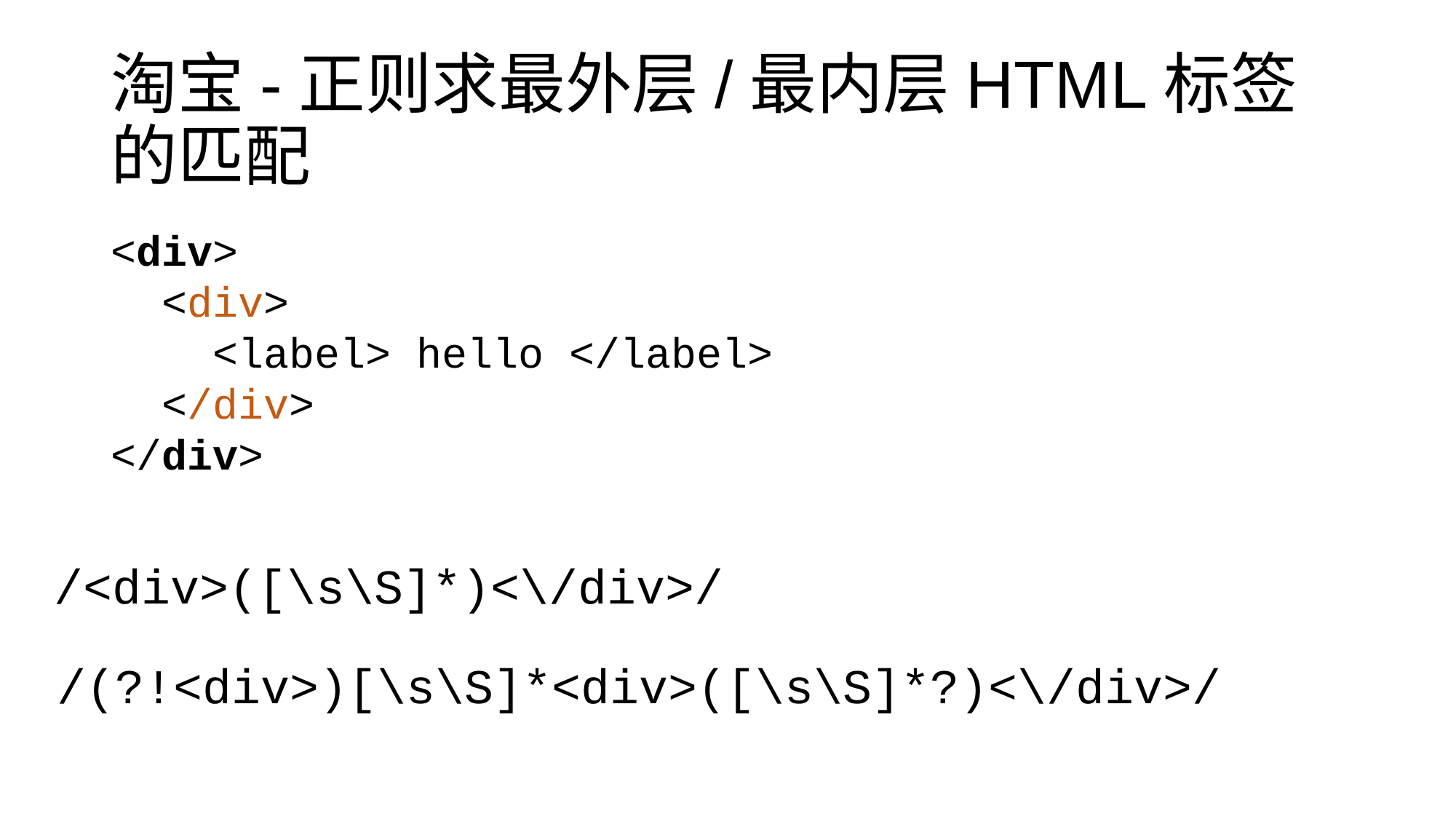

# 淘宝-正则求最外层/最内层HTML标签的匹配
<div>
  <div>
    <label> hello </label>
  </div>
</div>
/<div>([\s\S]*)<\/div>/
/(?!<div>)[\s\S]*<div>([\s\S]*?)<\/div>/